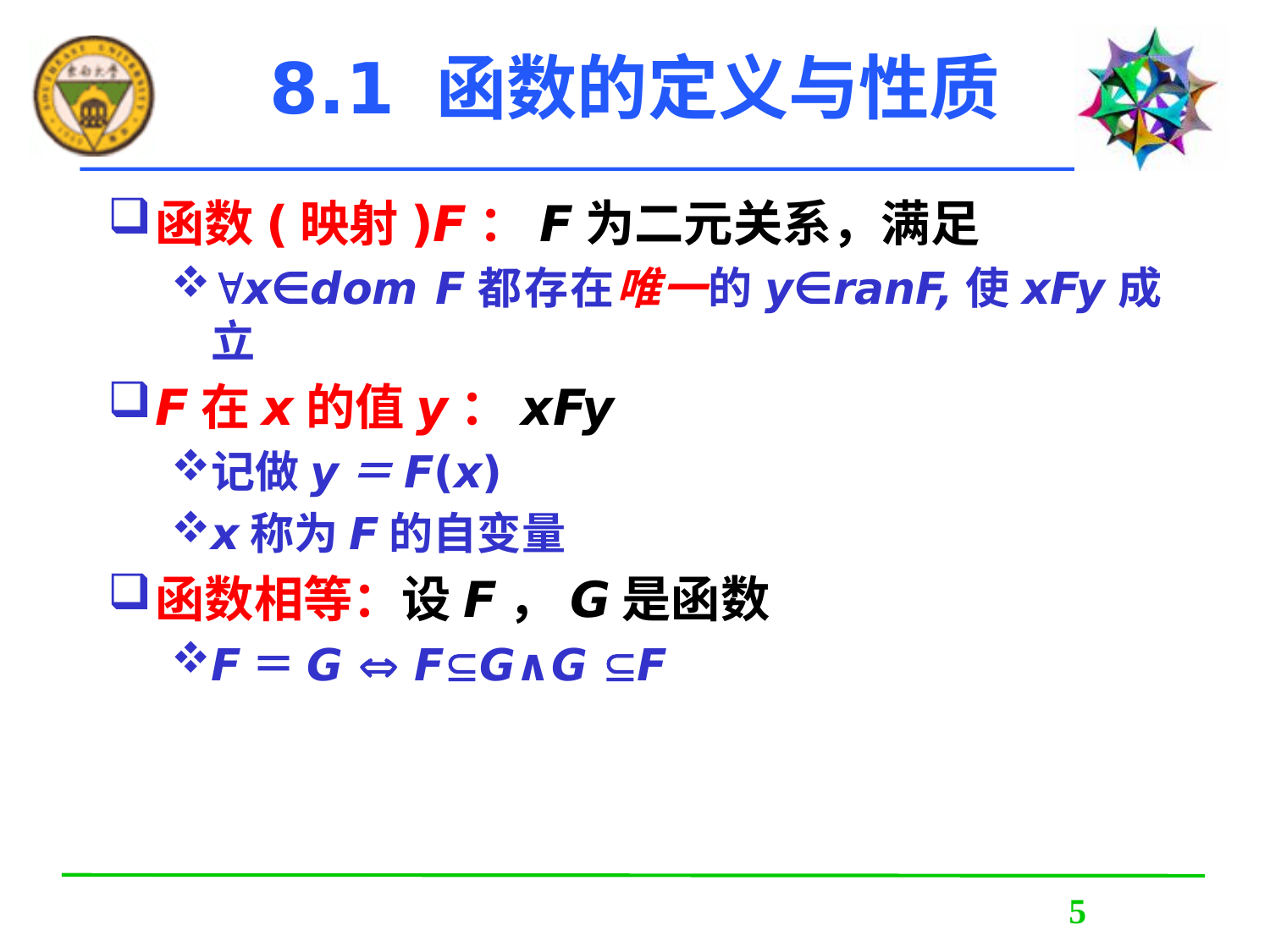

# 8.1 函数的定义与性质
函数(映射)F：F为二元关系，满足
∀x∈dom F都存在唯一的y∈ranF,使xFy成立
F在x的值y：xFy
记做y＝F(x)
x称为F的自变量
函数相等：设F，G是函数
F＝G ⇔ F⊆G∧G ⊆F